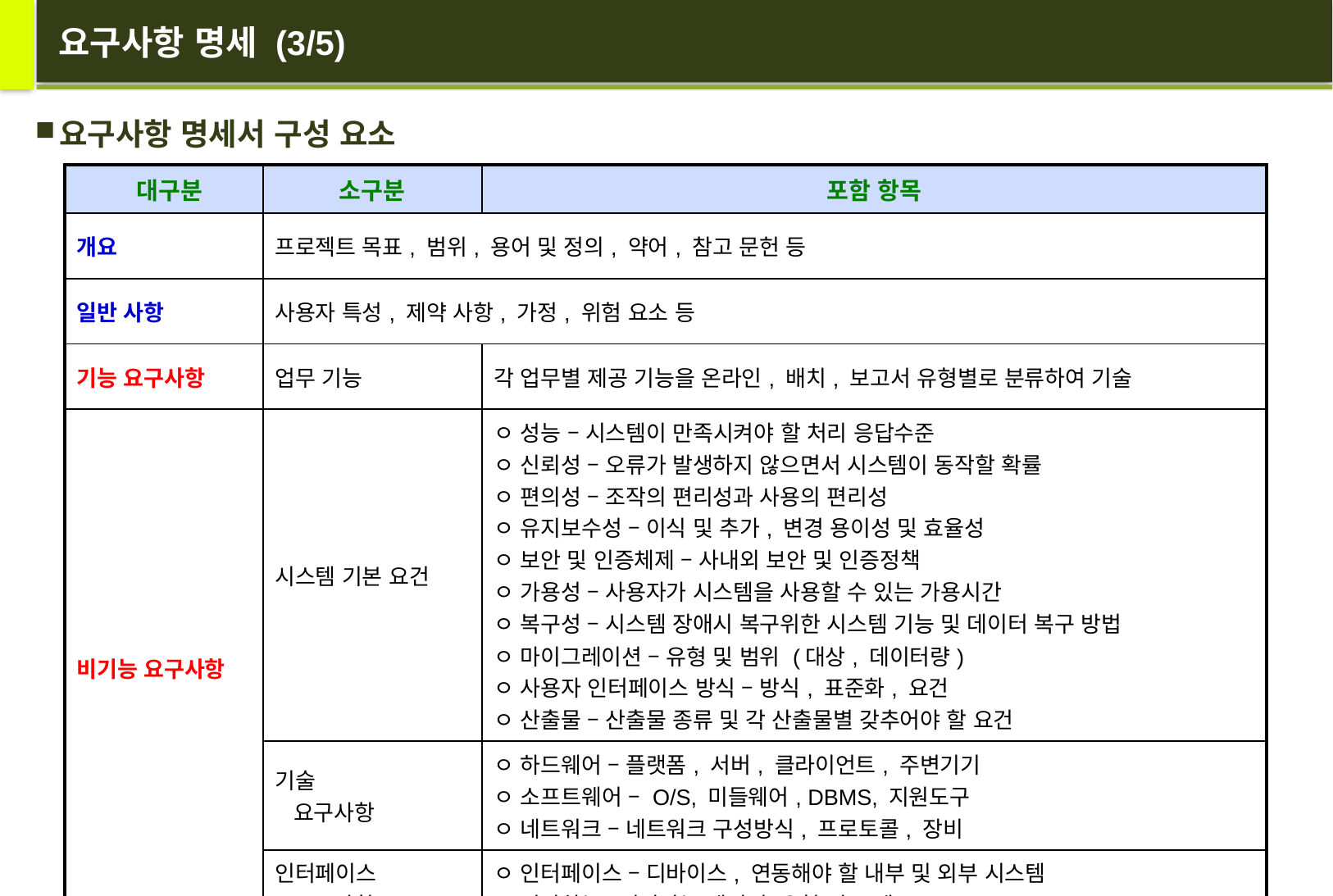

# 요구사항 명세 (3/5)
요구사항 명세서 구성 요소
| 대구분 | 소구분 | 포함 항목 |
| --- | --- | --- |
| 개요 | 프로젝트 목표, 범위, 용어 및 정의, 약어, 참고 문헌 등 |  |
| 일반 사항 | 사용자 특성, 제약 사항, 가정, 위험 요소 등 |  |
| 기능 요구사항 | 업무 기능 | 각 업무별 제공 기능을 온라인, 배치, 보고서 유형별로 분류하여 기술 |
| 비기능 요구사항 | 시스템 기본 요건 | ㅇ 성능 – 시스템이 만족시켜야 할 처리 응답수준 ㅇ 신뢰성 – 오류가 발생하지 않으면서 시스템이 동작할 확률 ㅇ 편의성 – 조작의 편리성과 사용의 편리성 ㅇ 유지보수성 – 이식 및 추가, 변경 용이성 및 효율성 ㅇ 보안 및 인증체제 – 사내외 보안 및 인증정책 ㅇ 가용성 – 사용자가 시스템을 사용할 수 있는 가용시간 ㅇ 복구성 – 시스템 장애시 복구위한 시스템 기능 및 데이터 복구 방법 ㅇ 마이그레이션 – 유형 및 범위 (대상, 데이터량) ㅇ 사용자 인터페이스 방식 – 방식, 표준화, 요건 ㅇ 산출물 – 산출물 종류 및 각 산출물별 갖추어야 할 요건 |
|  | 기술 요구사항 | ㅇ 하드웨어 – 플랫폼, 서버, 클라이언트, 주변기기 ㅇ 소프트웨어 – O/S, 미들웨어, DBMS, 지원도구 ㅇ 네트워크 – 네트워크 구성방식, 프로토콜, 장비 |
|  | 인터페이스 요구사항 | ㅇ 인터페이스 – 디바이스, 연동해야 할 내부 및 외부 시스템 ㅇ 전달하는/전달받는 데이터 유형 및 포멧 |